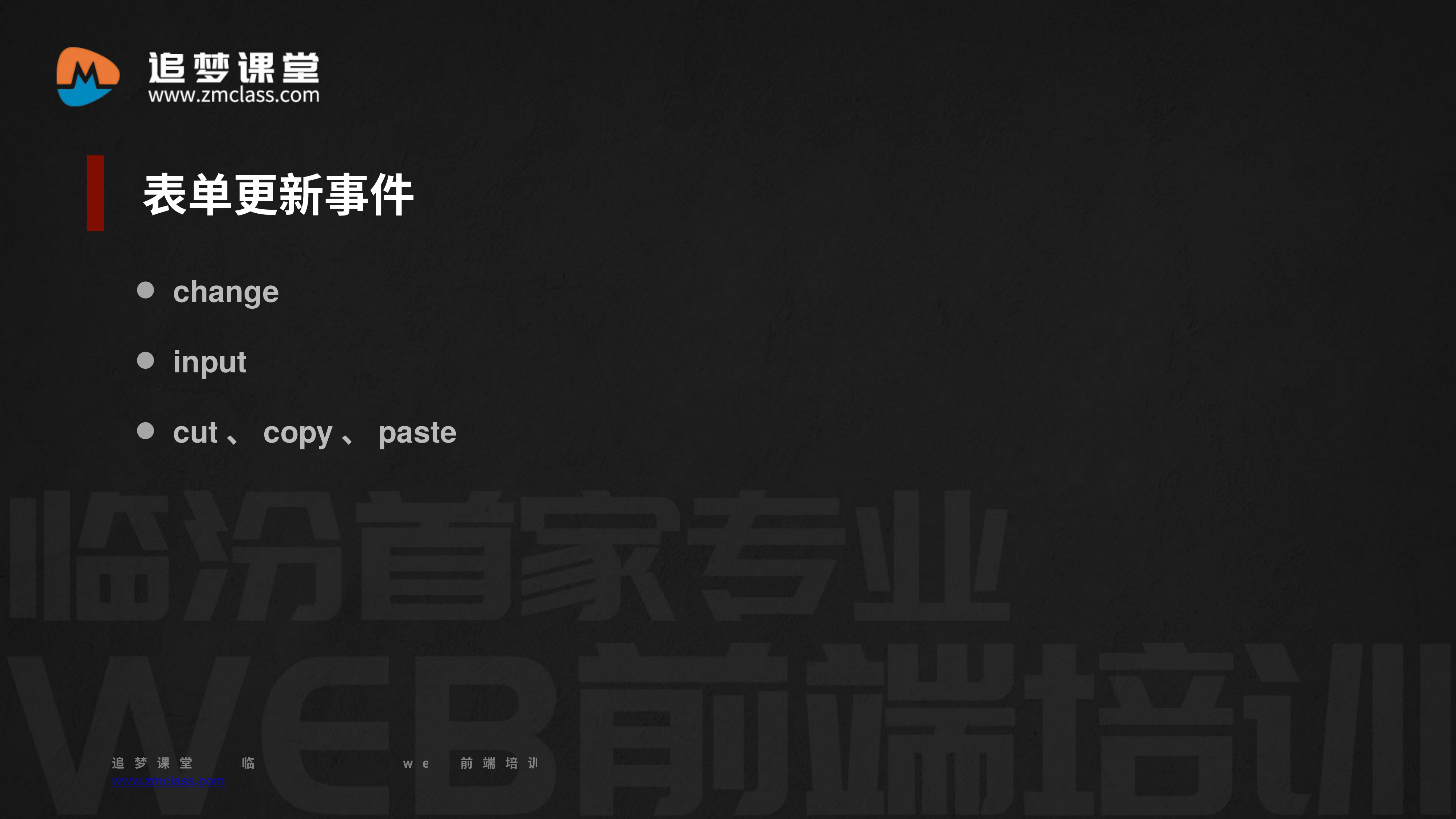

表单更新事件
change

input

cut、copy、paste

追梦课堂   临汾首家专业的web前端培训机构                                                          www.zmclass.com
17